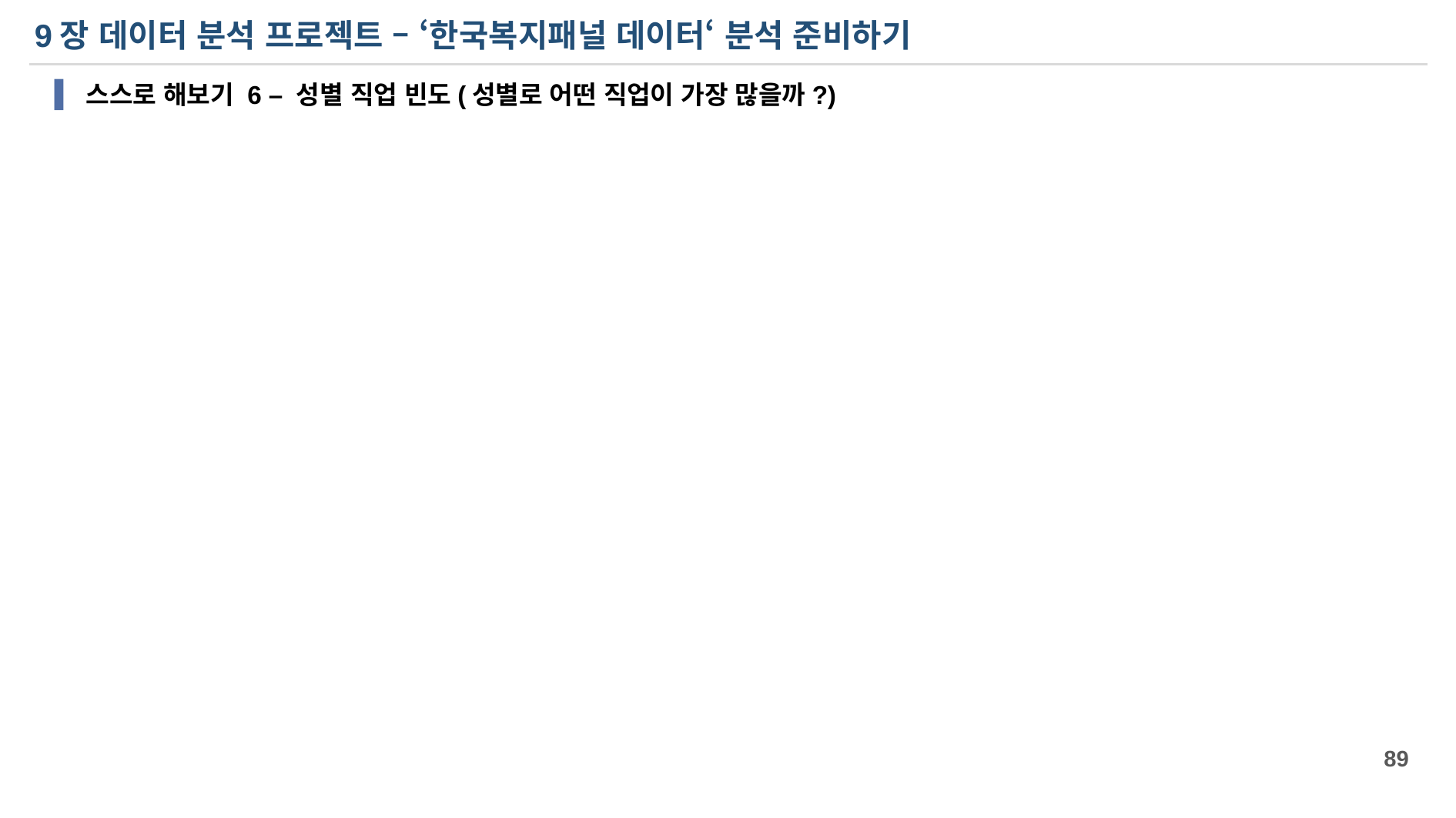

# 9장 데이터 분석 프로젝트 – ‘한국복지패널 데이터‘ 분석 준비하기
스스로 해보기 6 – 성별 직업 빈도(성별로 어떤 직업이 가장 많을까?)
89